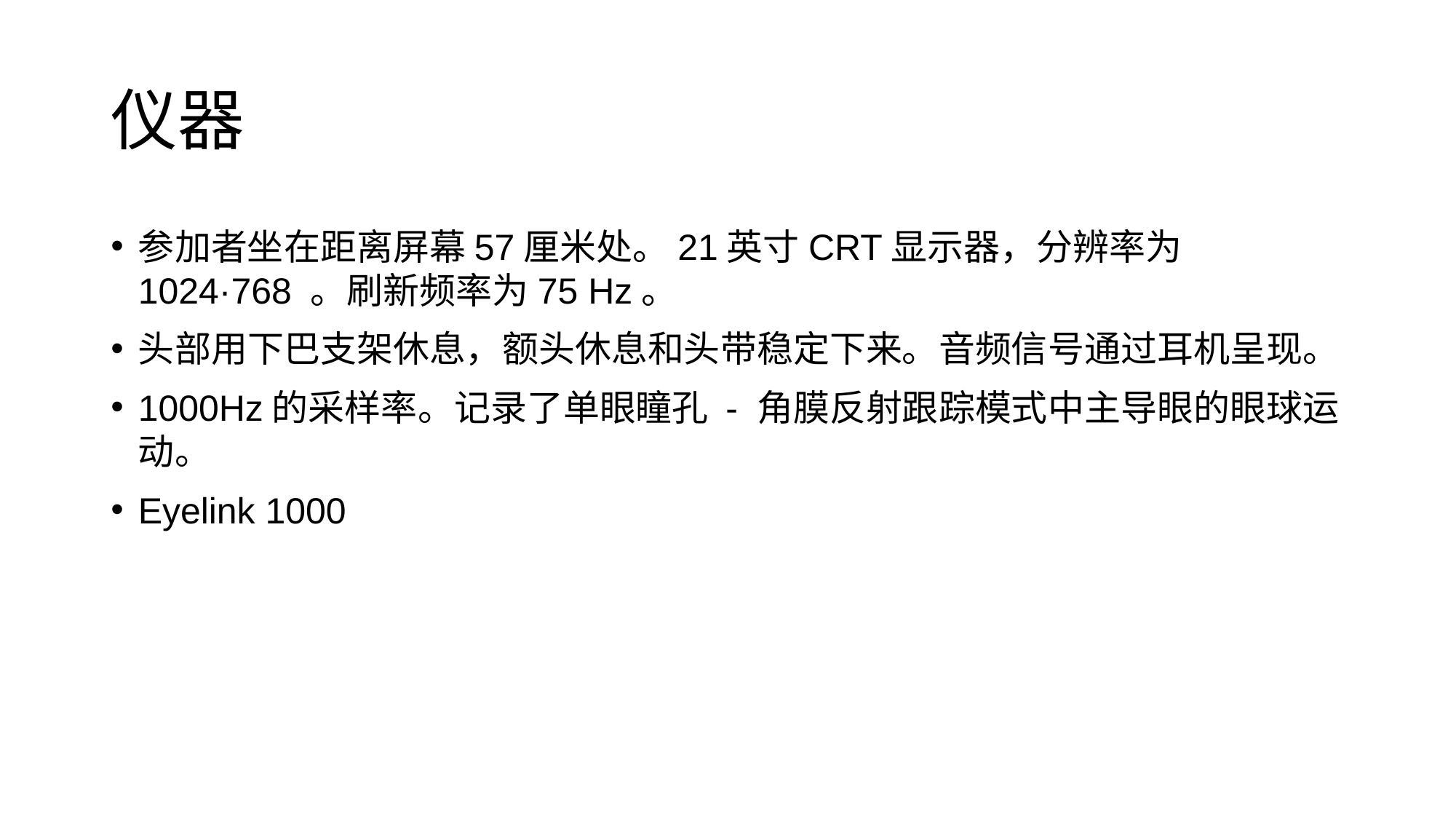

# 仪器
参加者坐在距离屏幕57厘米处。21英寸CRT显示器，分辨率为1024·768 。刷新频率为75 Hz。
头部用下巴支架休息，额头休息和头带稳定下来。音频信号通过耳机呈现。
1000Hz的采样率。记录了单眼瞳孔 - 角膜反射跟踪模式中主导眼的眼球运动。
Eyelink 1000